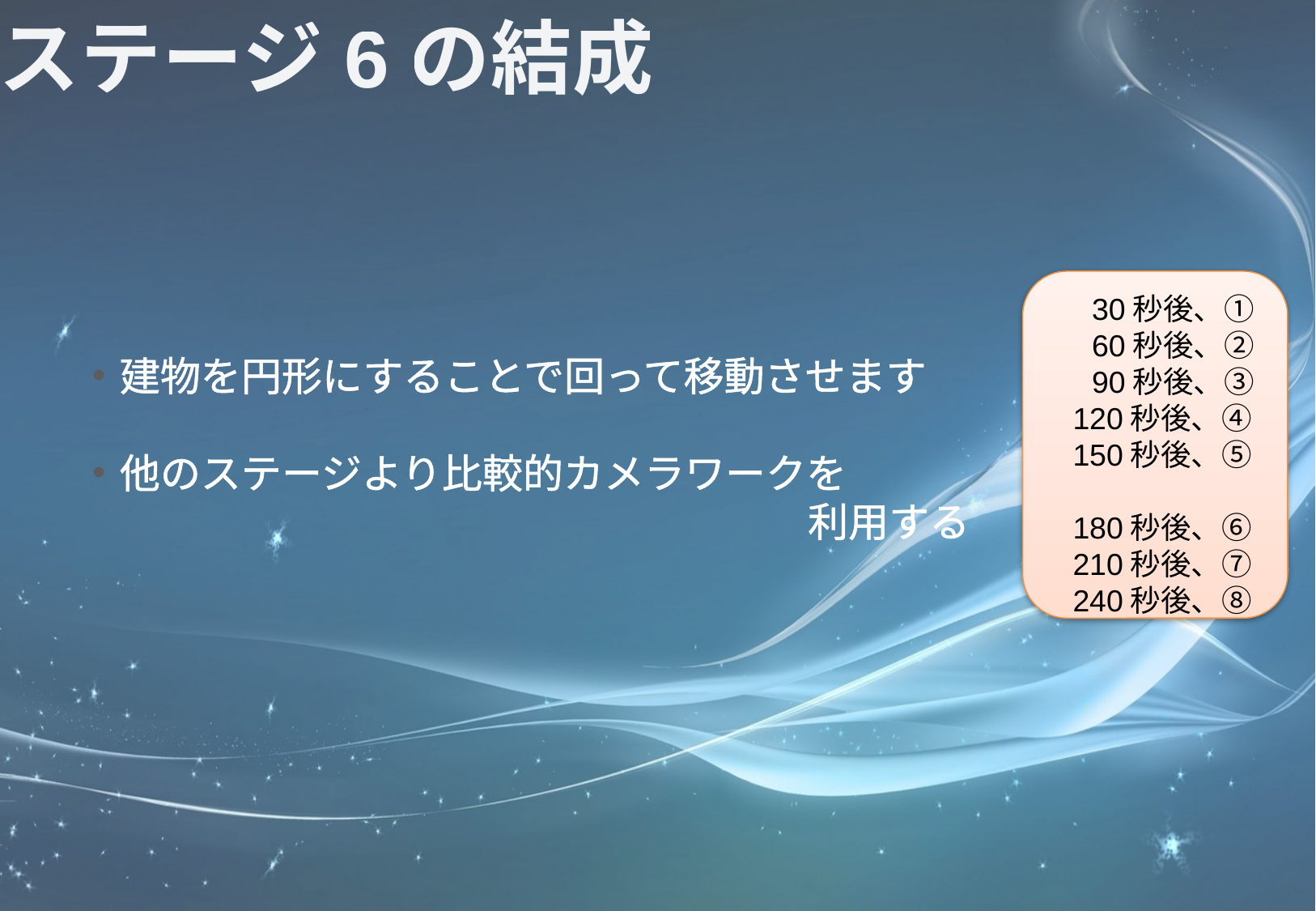

ステージ6の結成
　 30秒後、①
　 60秒後、②
　 90秒後、③
   120秒後、④
   150秒後、⑤
   180秒後、⑥
   210秒後、⑦
   240秒後、⑧
・建物を円形にすることで回って移動させます

・他のステージより比較的カメラワークを
　　　　　　　　　　　　　　　　　　利用する